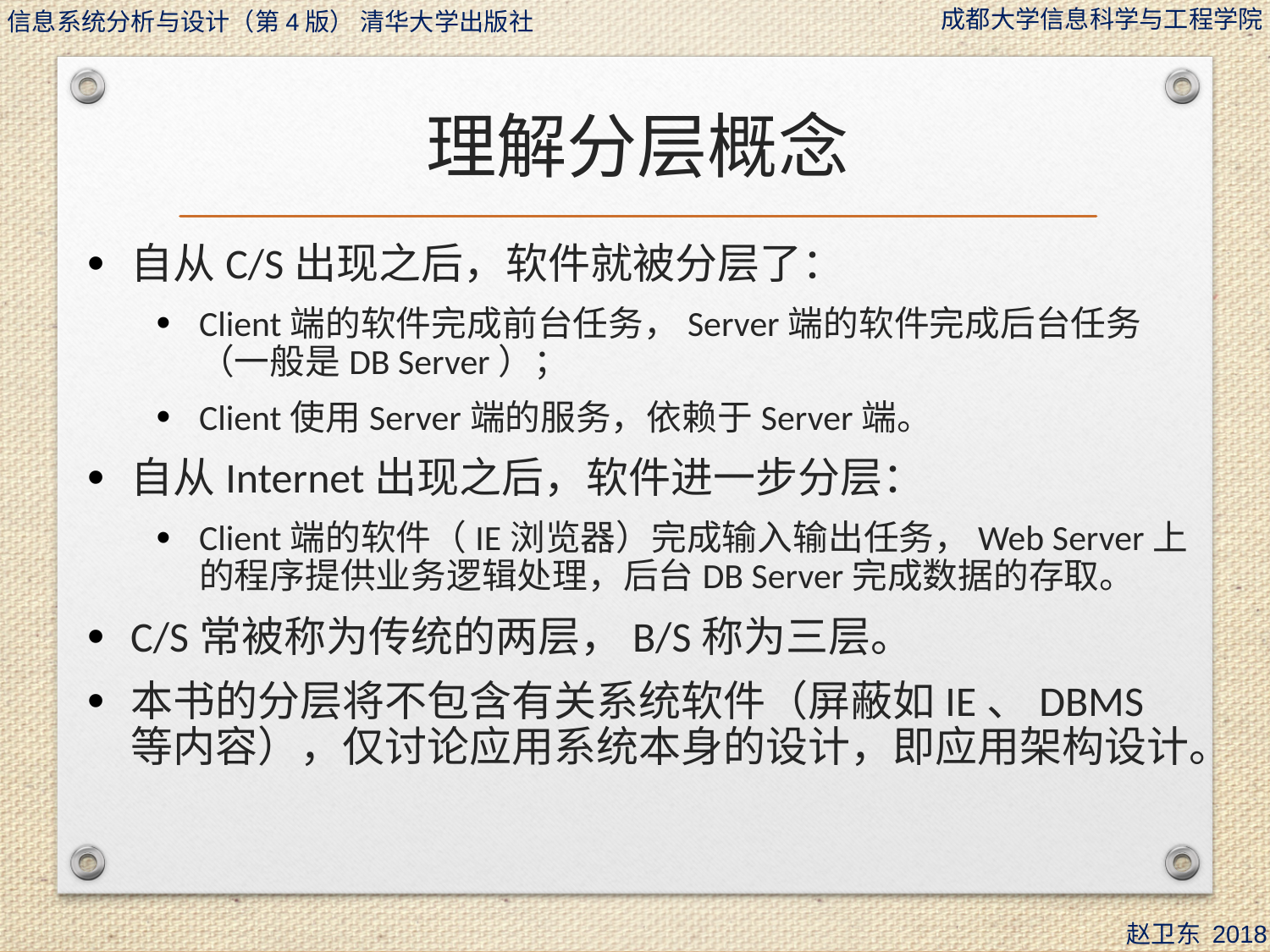

# 理解分层概念
自从C/S出现之后，软件就被分层了：
Client端的软件完成前台任务，Server端的软件完成后台任务（一般是DB Server）；
Client使用Server端的服务，依赖于Server端。
自从Internet出现之后，软件进一步分层：
Client端的软件（IE浏览器）完成输入输出任务，Web Server上的程序提供业务逻辑处理，后台DB Server完成数据的存取。
C/S常被称为传统的两层，B/S称为三层。
本书的分层将不包含有关系统软件（屏蔽如IE、DBMS等内容），仅讨论应用系统本身的设计，即应用架构设计。